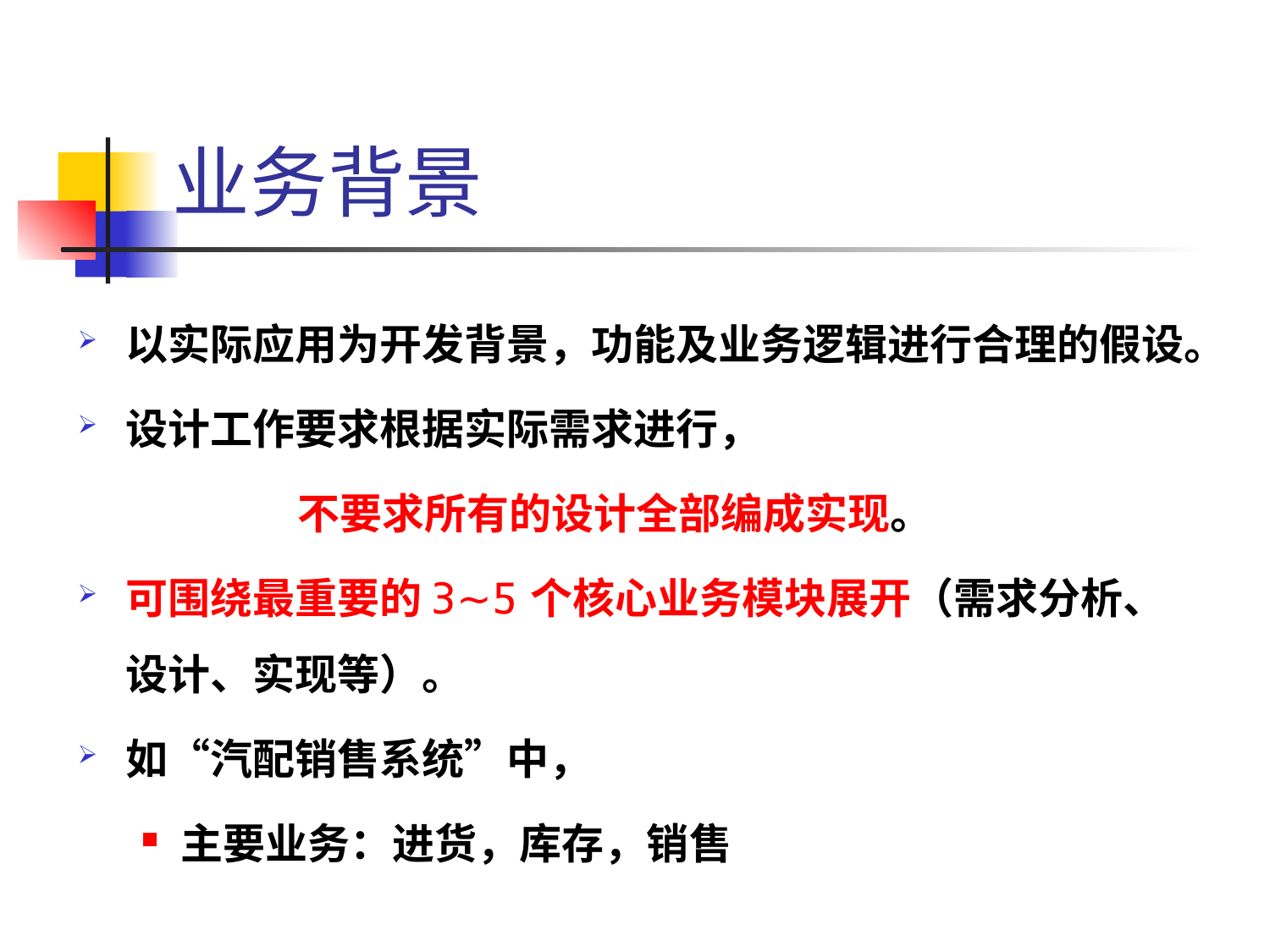

# 业务背景
以实际应用为开发背景，功能及业务逻辑进行合理的假设。
设计工作要求根据实际需求进行，
                      不要求所有的设计全部编成实现。
可围绕最重要的3~5个核心业务模块展开（需求分析、设计、实现等）。
如“汽配销售系统”中，
主要业务：进货，库存，销售
4